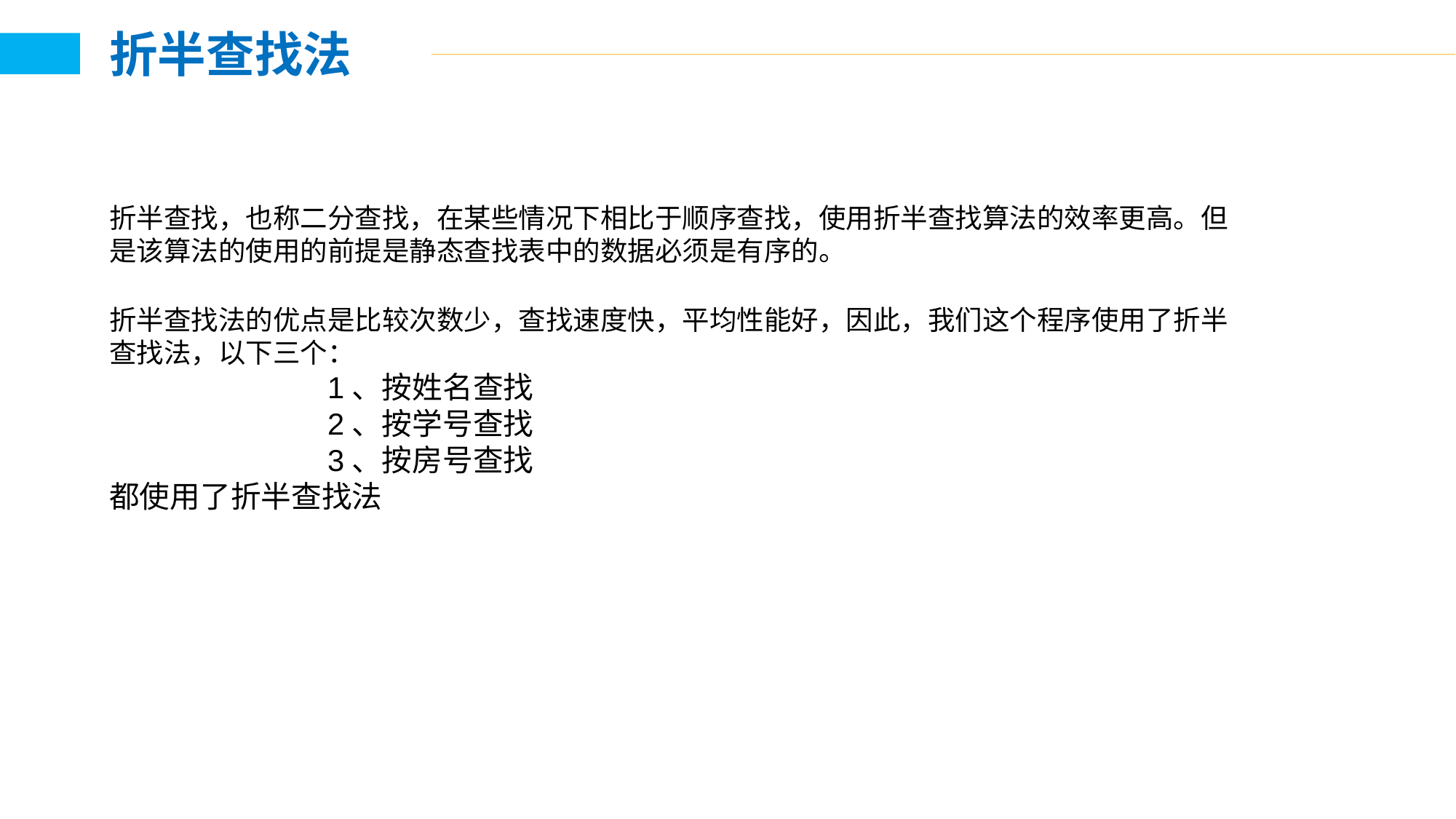

折半查找法

折半查找，也称二分查找，在某些情况下相比于顺序查找，使用折半查找算法的效率更高。但是该算法的使用的前提是静态查找表中的数据必须是有序的。

折半查找法的优点是比较次数少，查找速度快，平均性能好，因此，我们这个程序使用了折半查找法，以下三个：
		1、按姓名查找
		2、按学号查找
		3、按房号查找
都使用了折半查找法